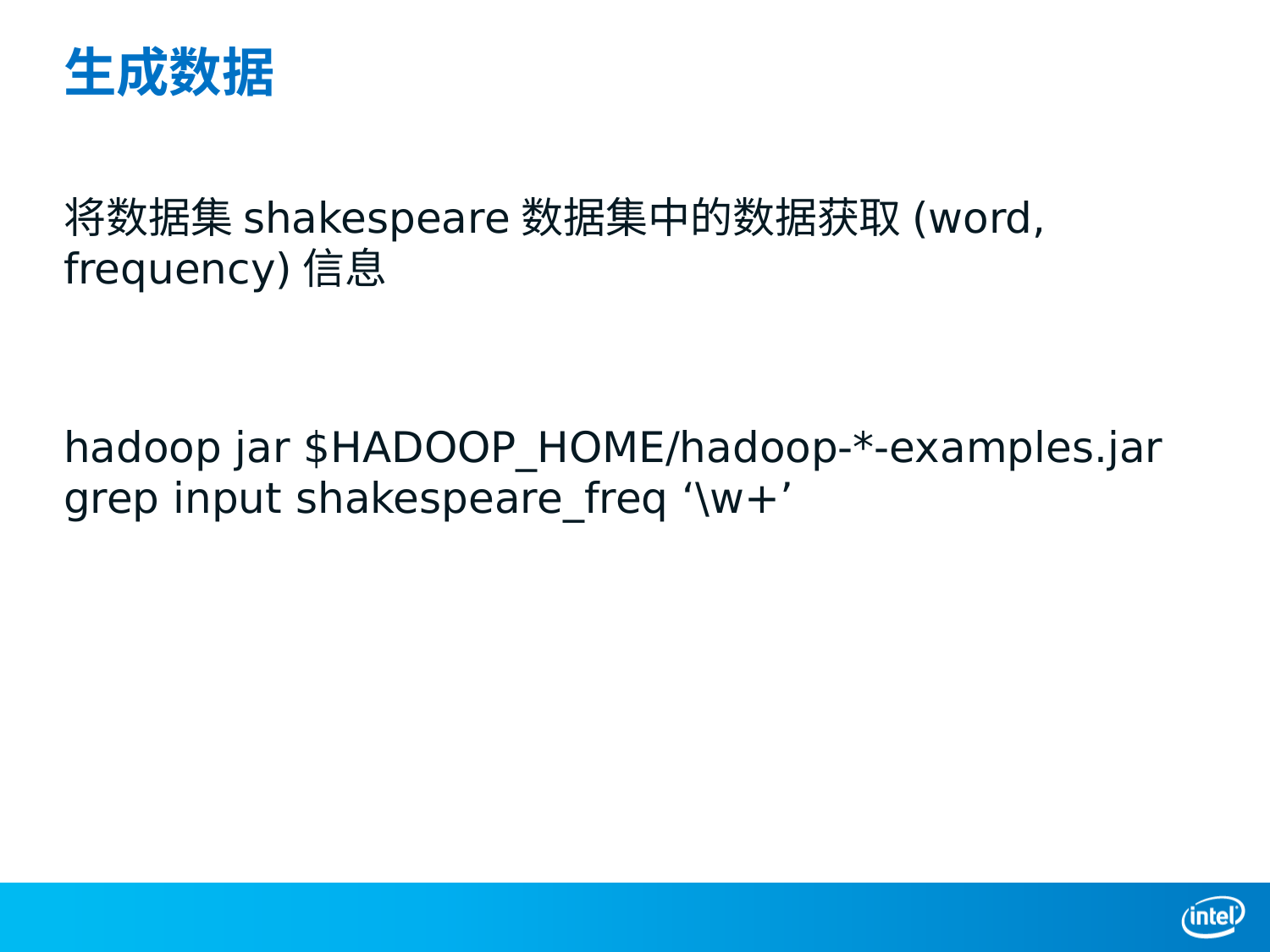

# 生成数据
将数据集shakespeare数据集中的数据获取(word, frequency)信息

hadoop jar $HADOOP_HOME/hadoop-*-examples.jar grep input shakespeare_freq ‘\w+’